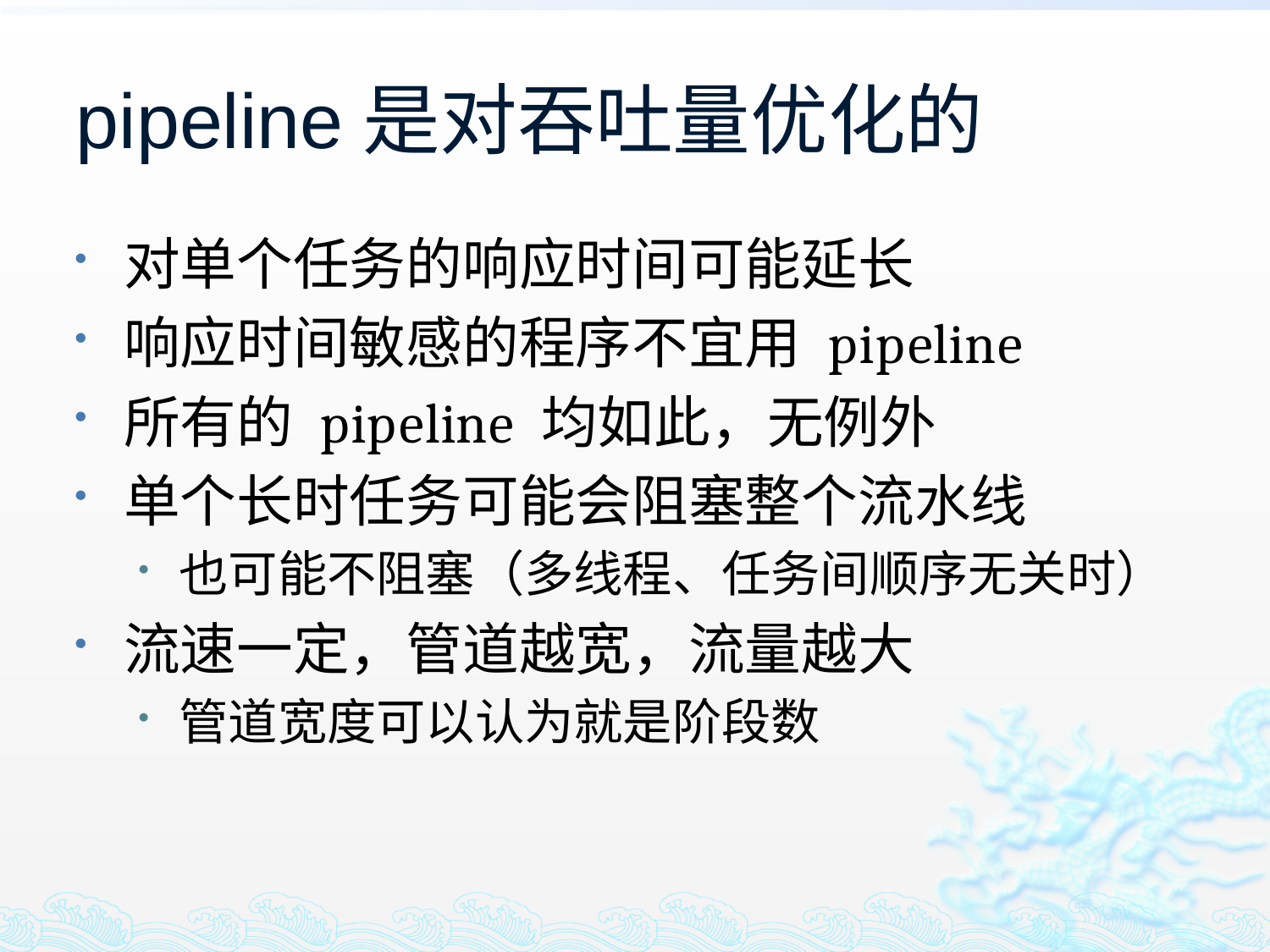

# pipeline是对吞吐量优化的
对单个任务的响应时间可能延长
响应时间敏感的程序不宜用 pipeline
所有的 pipeline 均如此，无例外
单个长时任务可能会阻塞整个流水线
也可能不阻塞（多线程、任务间顺序无关时）
流速一定，管道越宽，流量越大
管道宽度可以认为就是阶段数